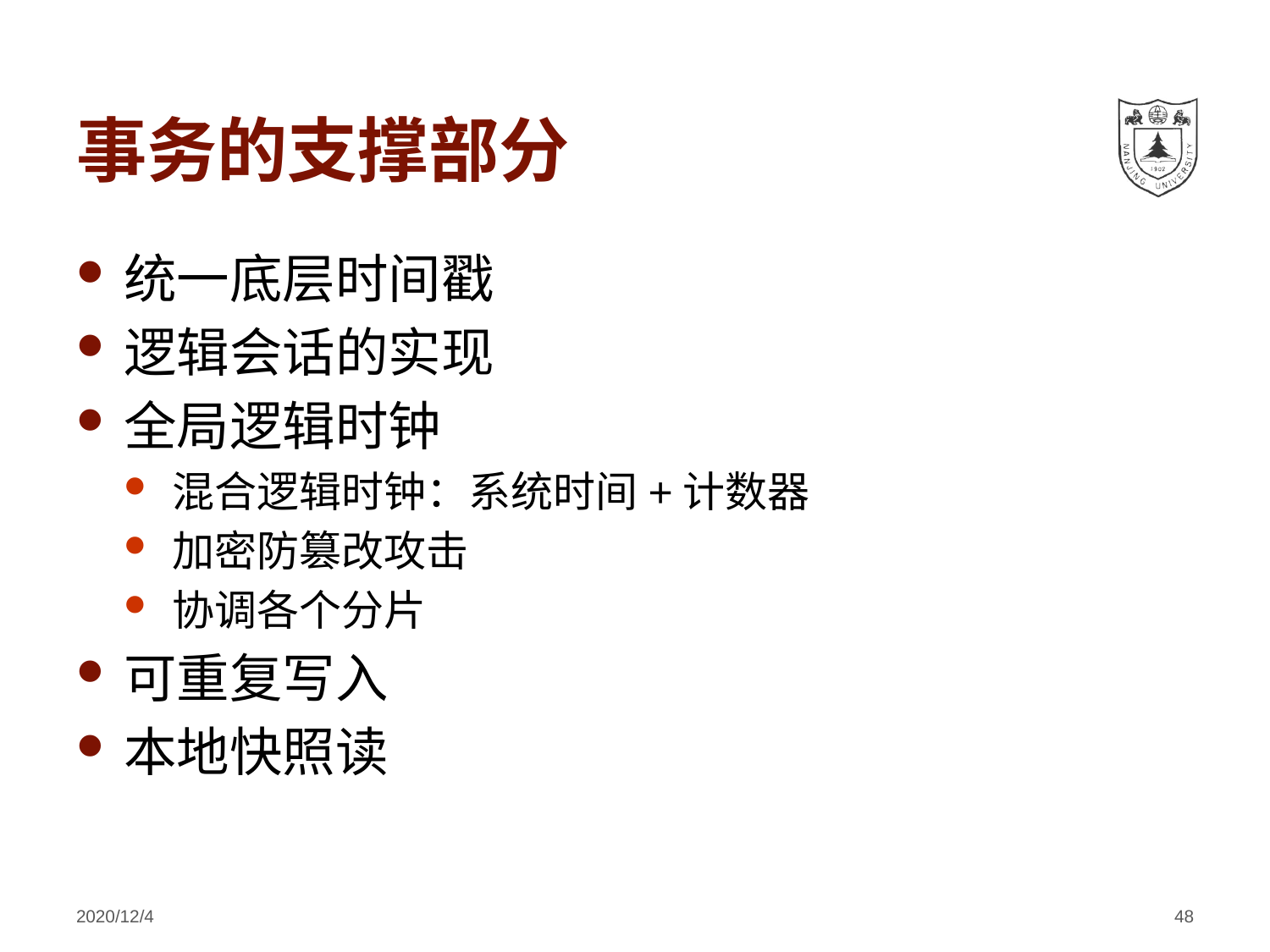

# 事务的支撑部分
统一底层时间戳
逻辑会话的实现
全局逻辑时钟
混合逻辑时钟：系统时间+计数器
加密防篡改攻击
协调各个分片
可重复写入
本地快照读

2020/12/4

48